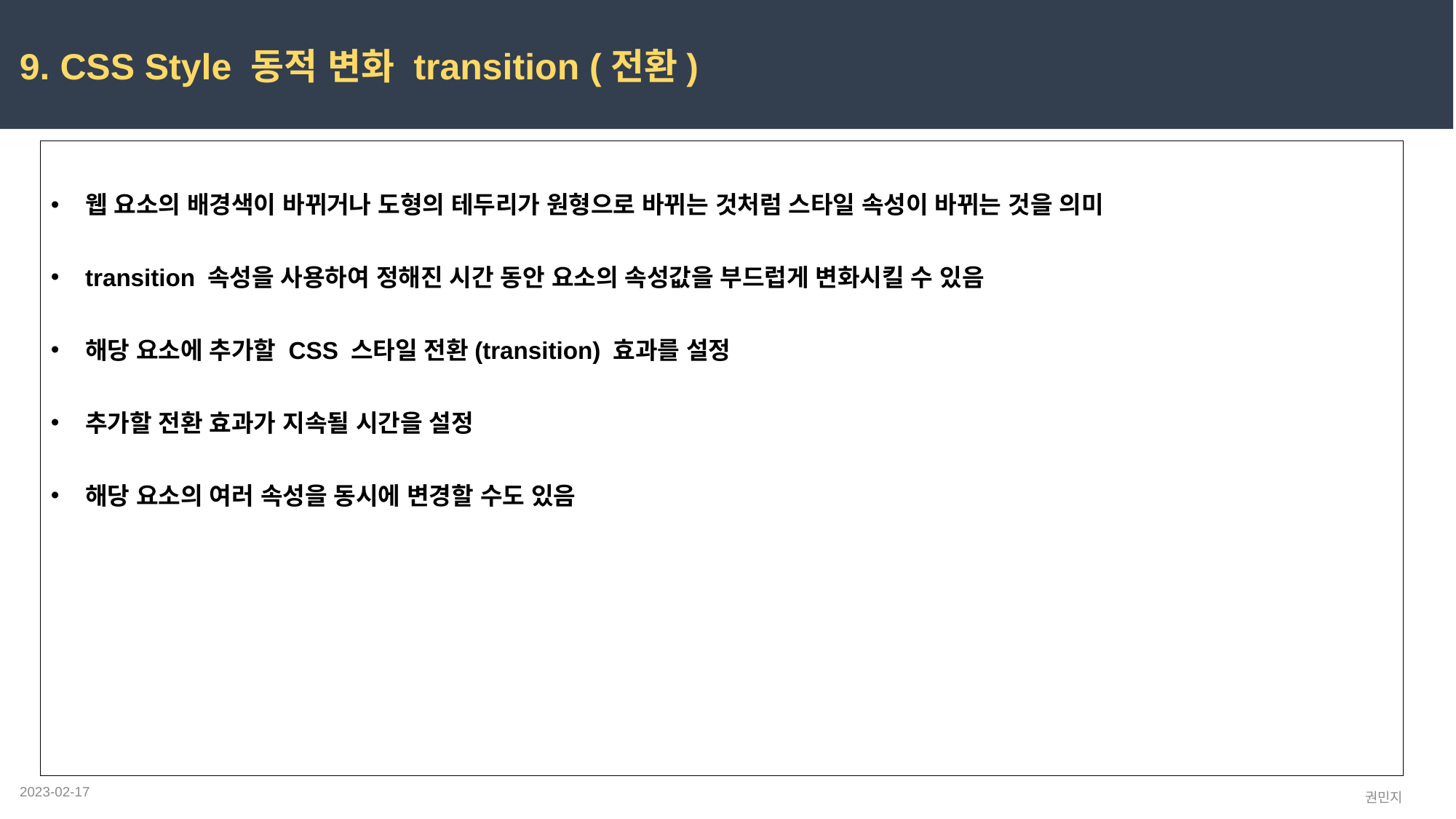

9. CSS Style 동적 변화 transition (전환)
웹 요소의 배경색이 바뀌거나 도형의 테두리가 원형으로 바뀌는 것처럼 스타일 속성이 바뀌는 것을 의미
transition 속성을 사용하여 정해진 시간 동안 요소의 속성값을 부드럽게 변화시킬 수 있음
해당 요소에 추가할 CSS 스타일 전환(transition) 효과를 설정
추가할 전환 효과가 지속될 시간을 설정
해당 요소의 여러 속성을 동시에 변경할 수도 있음

2023-02-17
권민지